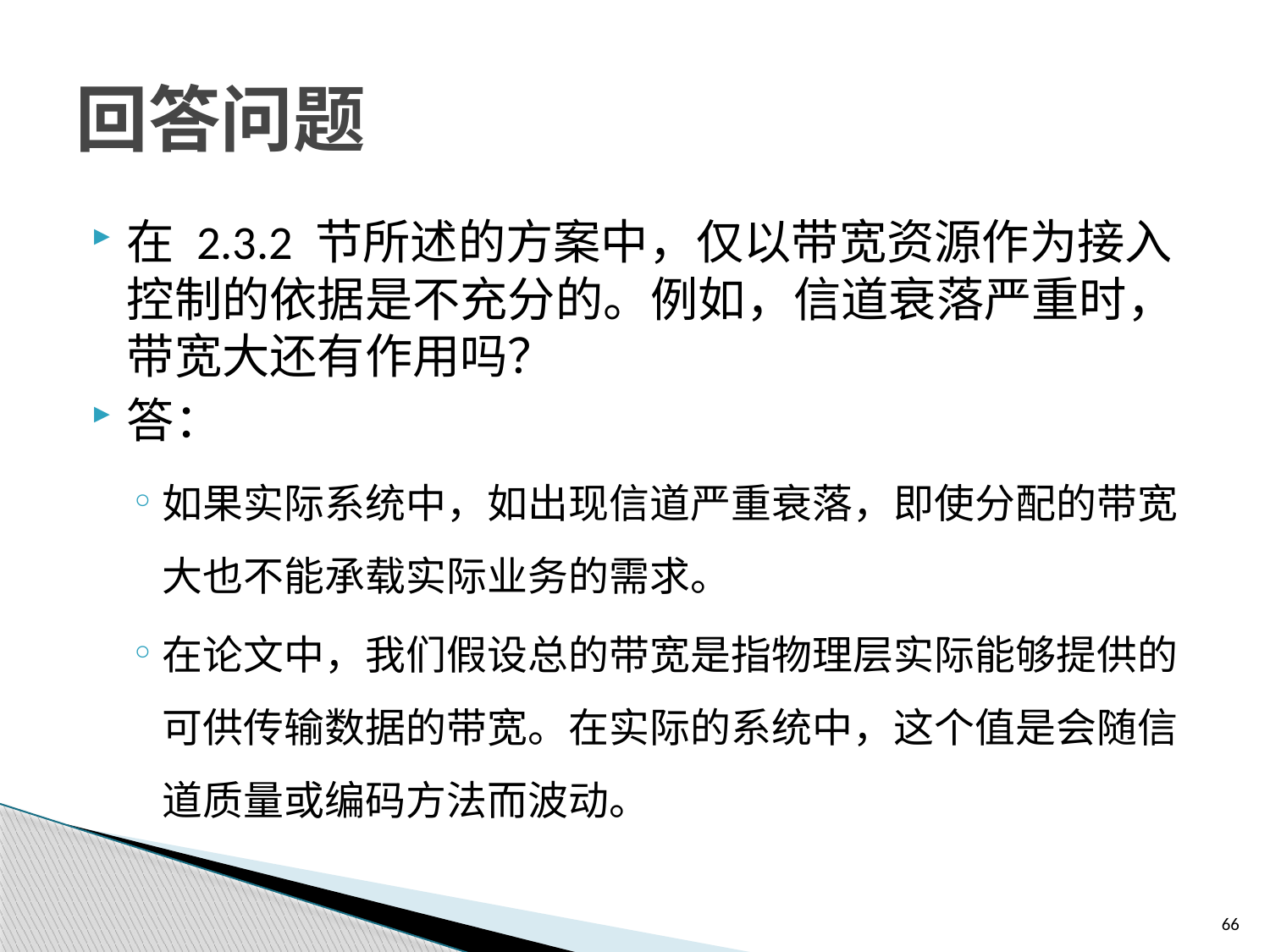

# 回答问题
在 2.3.2 节所述的方案中，仅以带宽资源作为接入控制的依据是不充分的。例如，信道衰落严重时，带宽大还有作用吗？
答：
如果实际系统中，如出现信道严重衰落，即使分配的带宽大也不能承载实际业务的需求。
在论文中，我们假设总的带宽是指物理层实际能够提供的可供传输数据的带宽。在实际的系统中，这个值是会随信道质量或编码方法而波动。
66